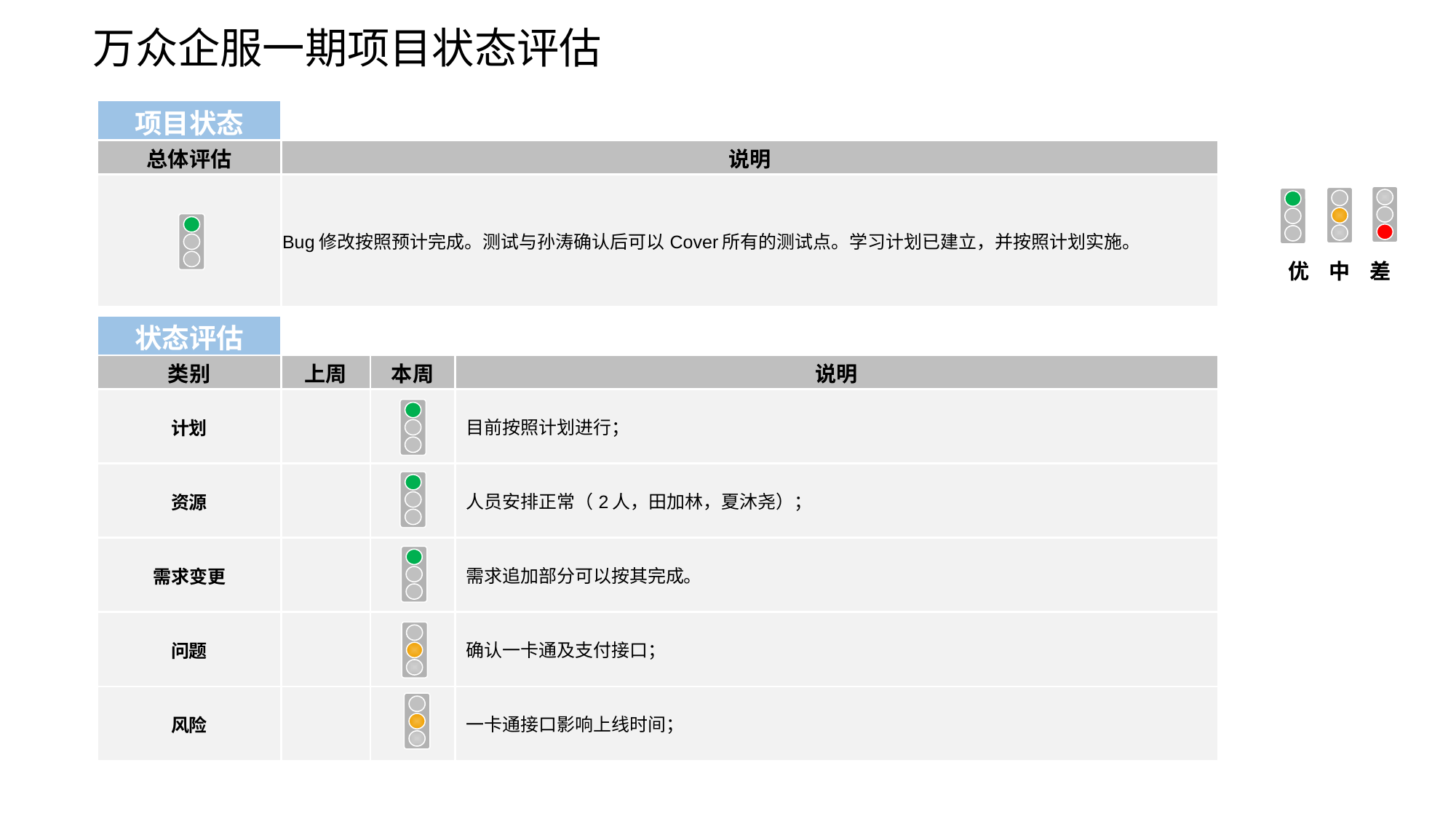

# 万众企服一期项目状态评估
| 项目状态 |  |
| --- | --- |
| 总体评估 | 说明 |
|  | Bug修改按照预计完成。测试与孙涛确认后可以Cover所有的测试点。学习计划已建立，并按照计划实施。 |

优    中    差
| 状态评估 |  |  |  |
| --- | --- | --- | --- |
| 类别 | 上周 | 本周 | 说明 |
| 计划 |  |  | 目前按照计划进行； |
| 资源 |  |  | 人员安排正常（2人，田加林，夏沐尧）； |
| 需求变更 |  |  | 需求追加部分可以按其完成。 |
| 问题 |  |  | 确认一卡通及支付接口； |
| 风险 |  |  | 一卡通接口影响上线时间； |